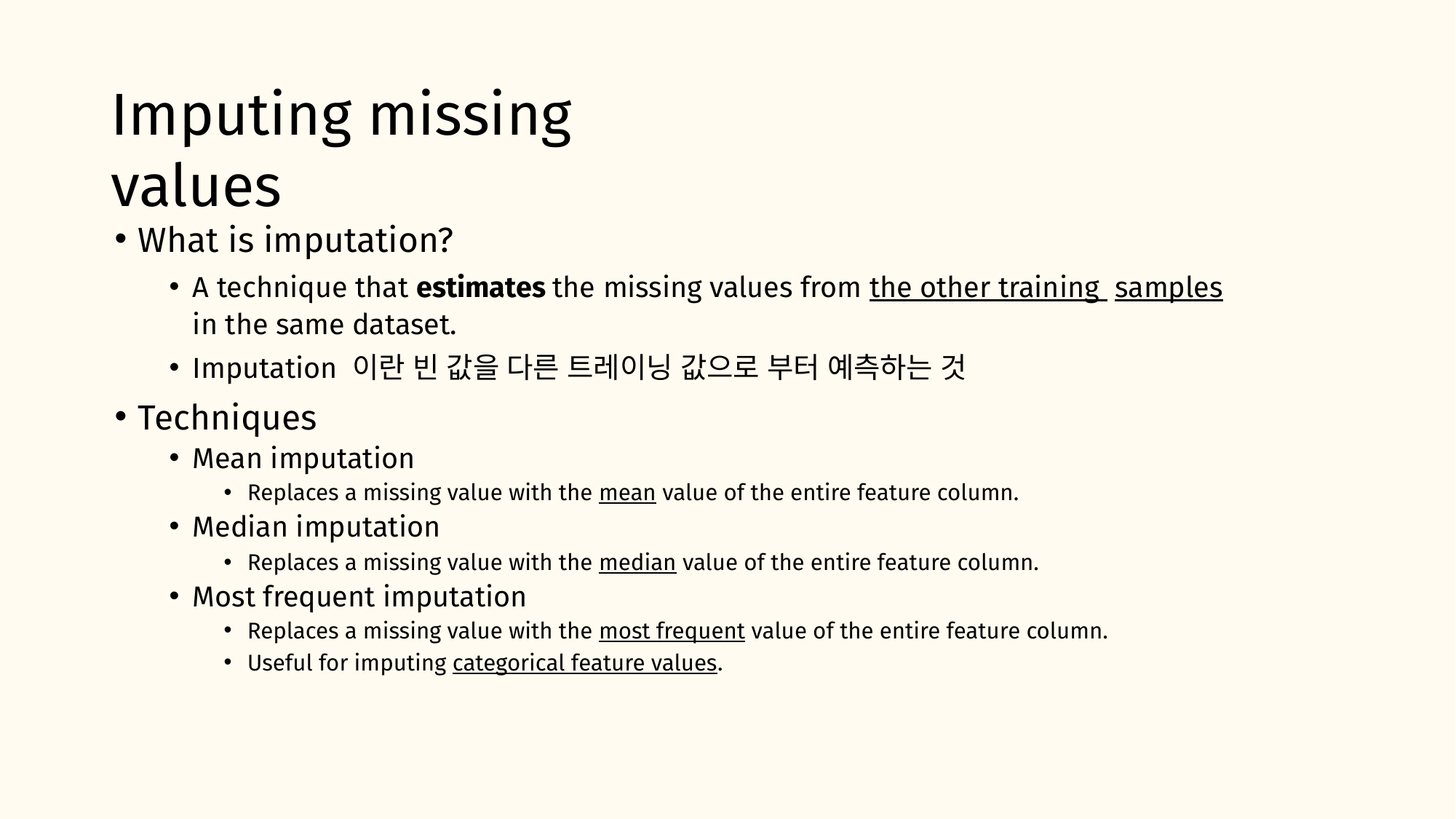

# Imputing missing values
What is imputation?
A technique that estimates the missing values from the other training  samples in the same dataset.
Imputation 이란 빈 값을 다른 트레이닝 값으로 부터 예측하는 것
Techniques
Mean imputation
Replaces a missing value with the mean value of the entire feature column.
Median imputation
Replaces a missing value with the median value of the entire feature column.
Most frequent imputation
Replaces a missing value with the most frequent value of the entire feature column.
Useful for imputing categorical feature values.